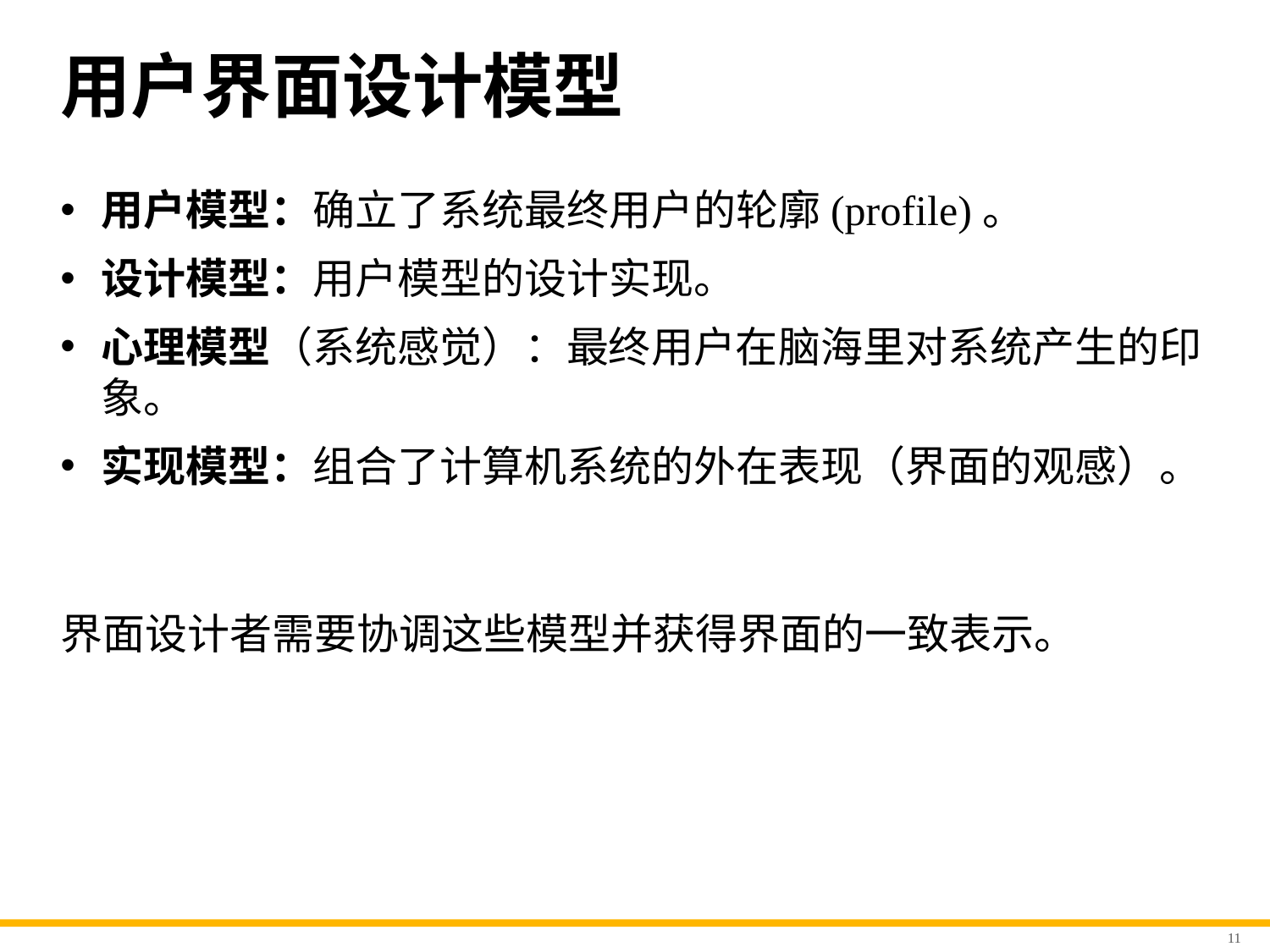

# 用户界面设计模型
用户模型：确立了系统最终用户的轮廓(profile)。
设计模型：用户模型的设计实现。
心理模型（系统感觉）：最终用户在脑海里对系统产生的印象。
实现模型：组合了计算机系统的外在表现（界面的观感）。
界面设计者需要协调这些模型并获得界面的一致表示。
11